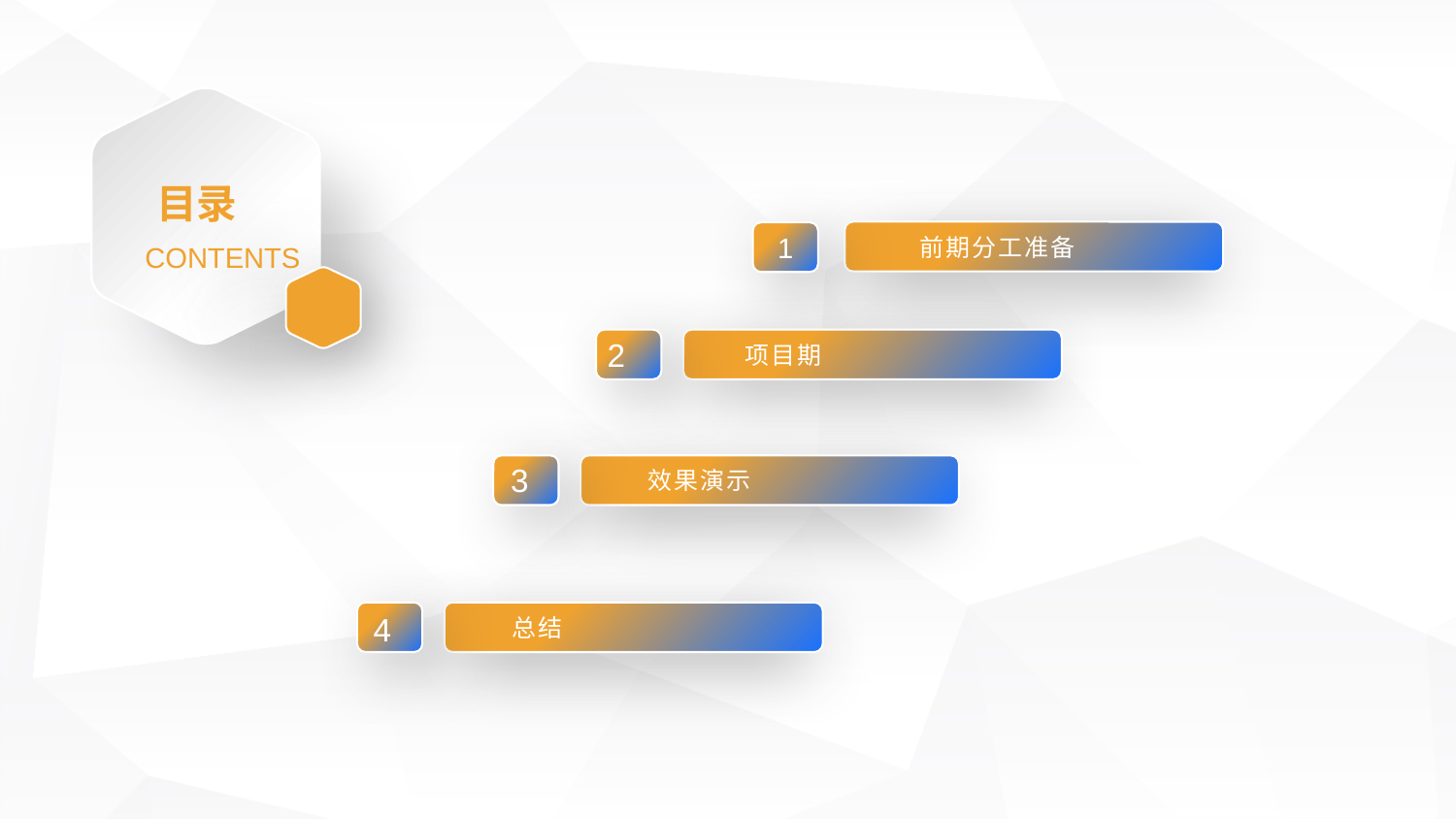

目录
CONTENTS

前期分工准备
1

2

项目期
 3

效果演示

 4

总结